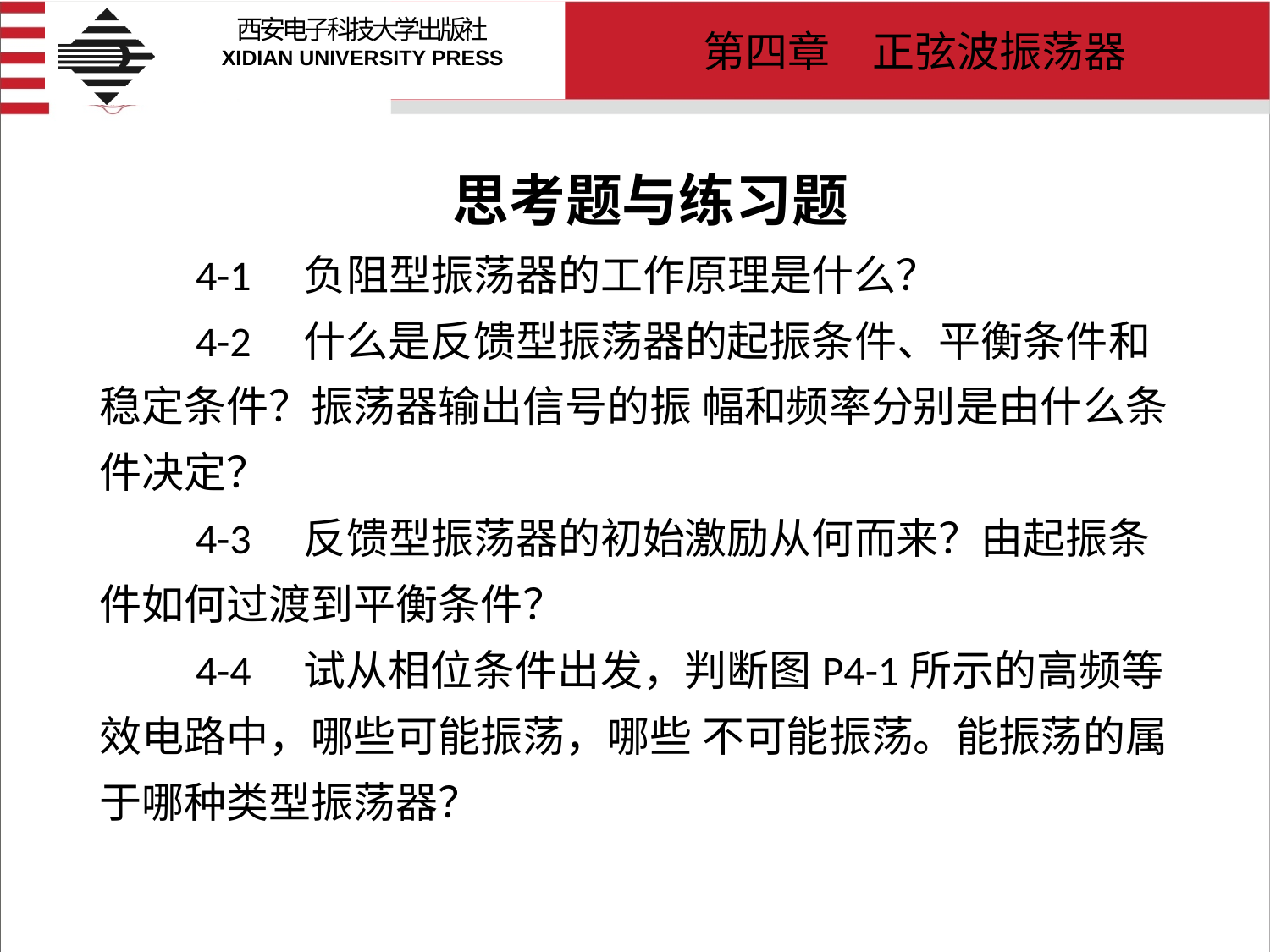

# 思考题与练习题 4-1　负阻型振荡器的工作原理是什么？ 4-2　什么是反馈型振荡器的起振条件、平衡条件和稳定条件？振荡器输出信号的振 幅和频率分别是由什么条件决定？ 4-3　反馈型振荡器的初始激励从何而来？由起振条件如何过渡到平衡条件？ 4-4　试从相位条件出发，判断图P4-1所示的高频等效电路中，哪些可能振荡，哪些 不可能振荡。能振荡的属于哪种类型振荡器？